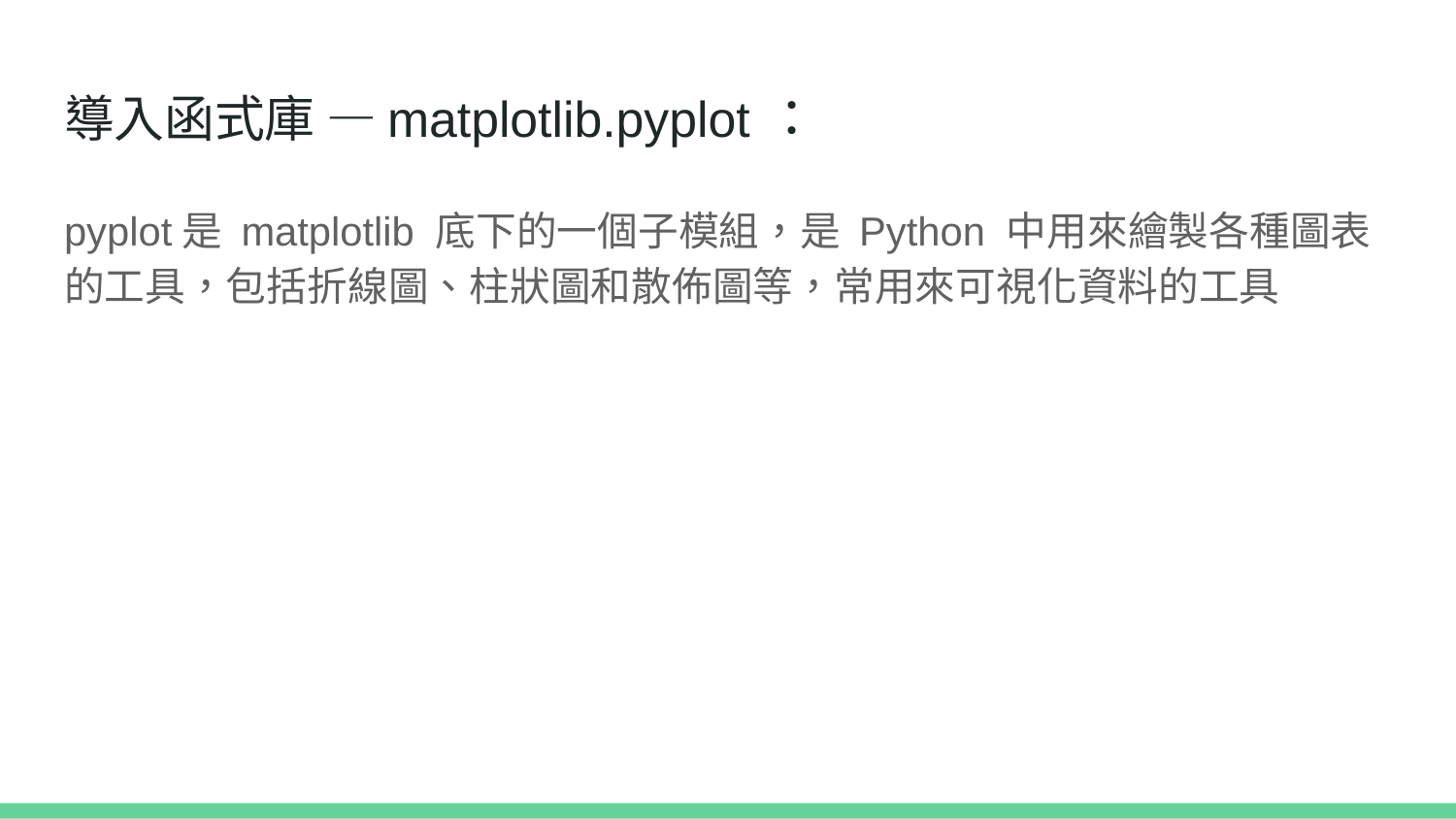

# 導入函式庫 —matplotlib.pyplot ：
pyplot是 matplotlib 底下的一個子模組，是 Python 中用來繪製各種圖表的工具，包括折線圖、柱狀圖和散佈圖等，常用來可視化資料的工具